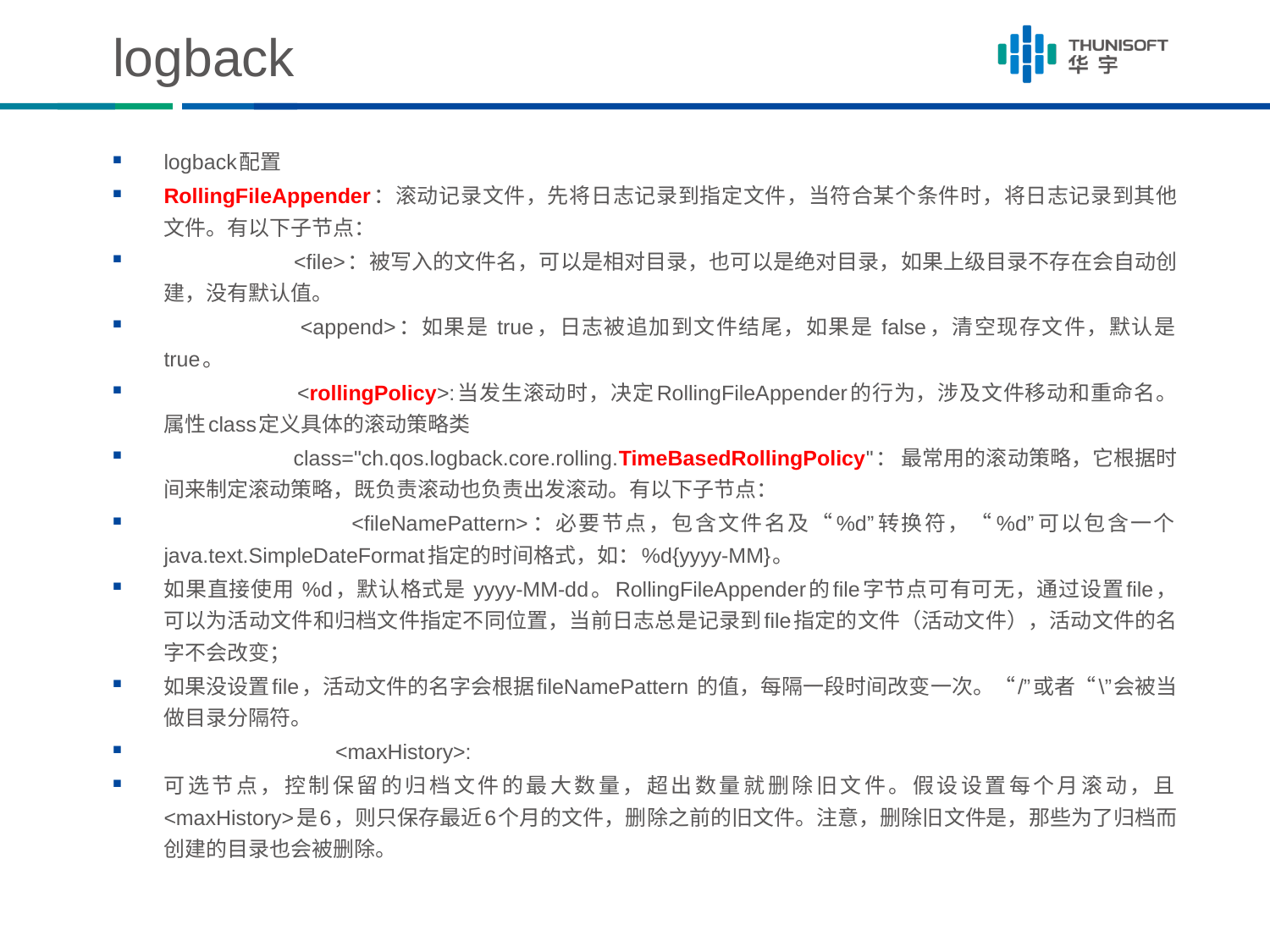

# logback
logback配置
RollingFileAppender：滚动记录文件，先将日志记录到指定文件，当符合某个条件时，将日志记录到其他文件。有以下子节点：
　　　　　　<file>：被写入的文件名，可以是相对目录，也可以是绝对目录，如果上级目录不存在会自动创建，没有默认值。
　　　　　　<append>：如果是 true，日志被追加到文件结尾，如果是 false，清空现存文件，默认是true。
　　　　　　<rollingPolicy>:当发生滚动时，决定RollingFileAppender的行为，涉及文件移动和重命名。属性class定义具体的滚动策略类
　　　　　　class="ch.qos.logback.core.rolling.TimeBasedRollingPolicy"： 最常用的滚动策略，它根据时间来制定滚动策略，既负责滚动也负责出发滚动。有以下子节点：
　　　　　　　　<fileNamePattern>：必要节点，包含文件名及“%d”转换符，“%d”可以包含一个java.text.SimpleDateFormat指定的时间格式，如：%d{yyyy-MM}。
如果直接使用 %d，默认格式是 yyyy-MM-dd。RollingFileAppender的file字节点可有可无，通过设置file，可以为活动文件和归档文件指定不同位置，当前日志总是记录到file指定的文件（活动文件），活动文件的名字不会改变；
如果没设置file，活动文件的名字会根据fileNamePattern 的值，每隔一段时间改变一次。“/”或者“\”会被当做目录分隔符。
　　　　　　　　<maxHistory>:
可选节点，控制保留的归档文件的最大数量，超出数量就删除旧文件。假设设置每个月滚动，且<maxHistory>是6，则只保存最近6个月的文件，删除之前的旧文件。注意，删除旧文件是，那些为了归档而创建的目录也会被删除。

42